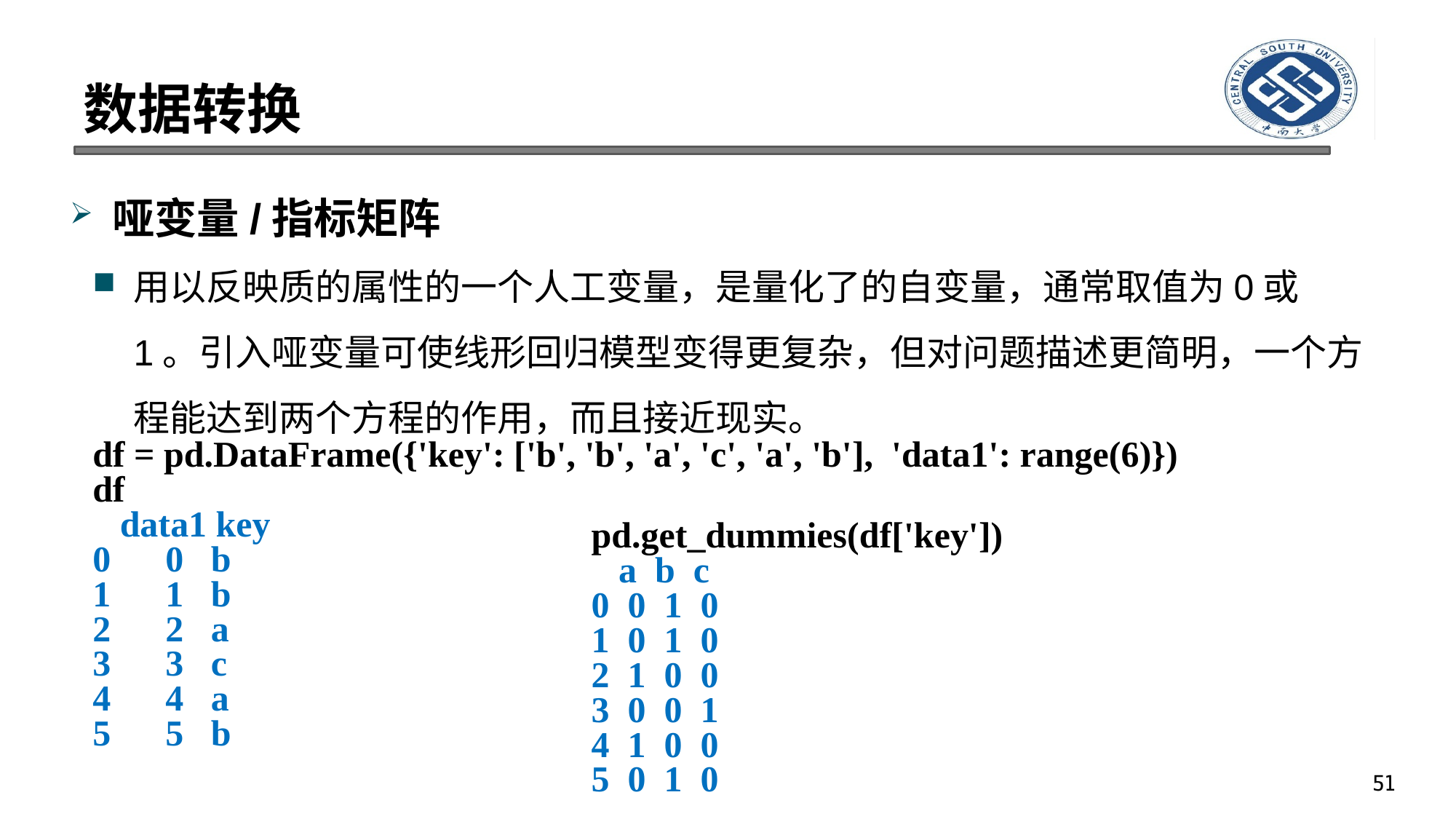

# 数据转换
哑变量/指标矩阵
用以反映质的属性的一个人工变量，是量化了的自变量，通常取值为0或1。引入哑变量可使线形回归模型变得更复杂，但对问题描述更简明，一个方程能达到两个方程的作用，而且接近现实。
df = pd.DataFrame({'key': ['b', 'b', 'a', 'c', 'a', 'b'],  'data1': range(6)})
df
   data1 key
0      0   b
1      1   b
2      2   a
3      3   c
4      4   a
5      5   b

pd.get_dummies(df['key'])
   a  b  c
0  0  1  0
1  0  1  0
2  1  0  0
3  0  0  1
4  1  0  0
5  0  1  0
51